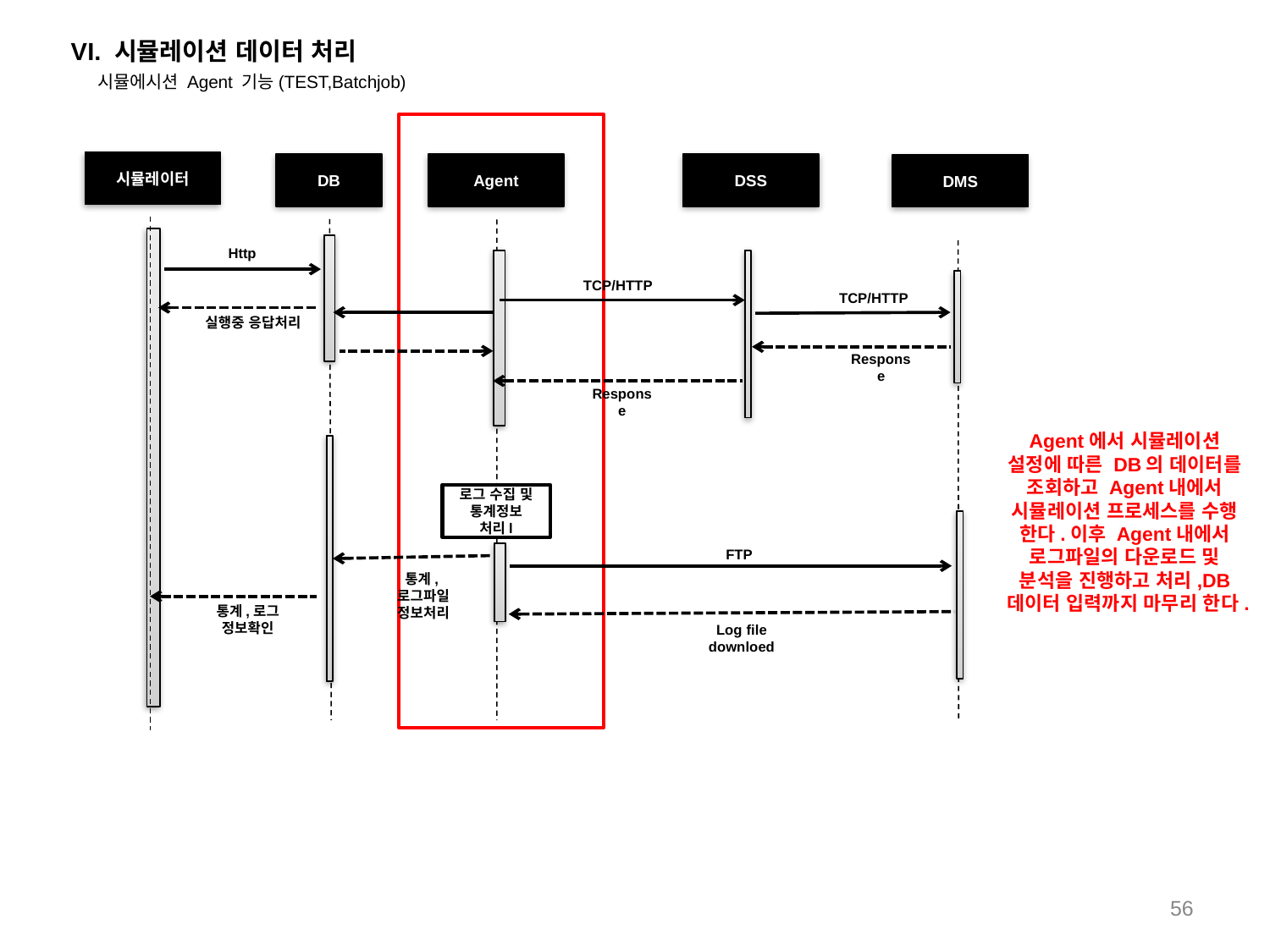

VI. 시뮬레이션 데이터 처리
# 시뮬에시션 Agent 기능(TEST,Batchjob)

시뮬레이터
DB
Agent
DSS
DMS

Http

TCP/HTTP

TCP/HTTP
실행중 응답처리
Response
Response
Agent에서 시뮬레이션 설정에 따른 DB의 데이터를 조회하고 Agent내에서 시뮬레이션 프로세스를 수행 한다.이후 Agent내에서 로그파일의 다운로드 및 분석을 진행하고 처리,DB 데이터 입력까지 마무리 한다.

로그 수집 및 통계정보 처리l

FTP

통계,로그파일 정보처리
통계,로그 정보확인
Log file downloed
56